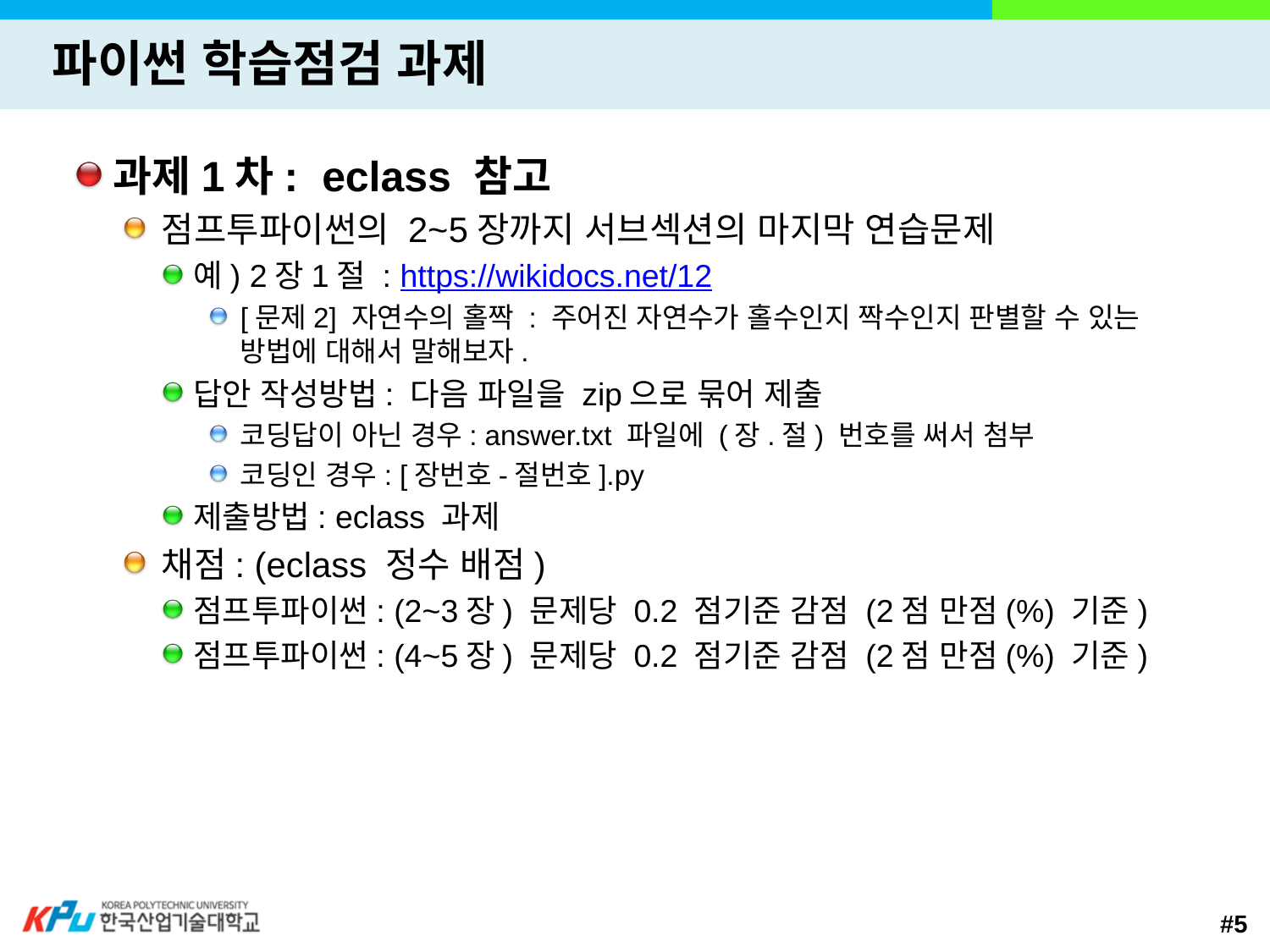

# 파이썬 학습점검 과제
과제1차:  eclass 참고
점프투파이썬의 2~5장까지 서브섹션의 마지막 연습문제
예) 2장1절 : https://wikidocs.net/12
[문제2] 자연수의 홀짝 : 주어진 자연수가 홀수인지 짝수인지 판별할 수 있는 방법에 대해서 말해보자.
답안 작성방법: 다음 파일을 zip으로 묶어 제출
코딩답이 아닌 경우: answer.txt 파일에 (장.절) 번호를 써서 첨부
코딩인 경우: [장번호-절번호].py
제출방법: eclass 과제
채점: (eclass 정수 배점)
점프투파이썬: (2~3장) 문제당 0.2 점기준 감점 (2점 만점(%) 기준)
점프투파이썬: (4~5장) 문제당 0.2 점기준 감점 (2점 만점(%) 기준)